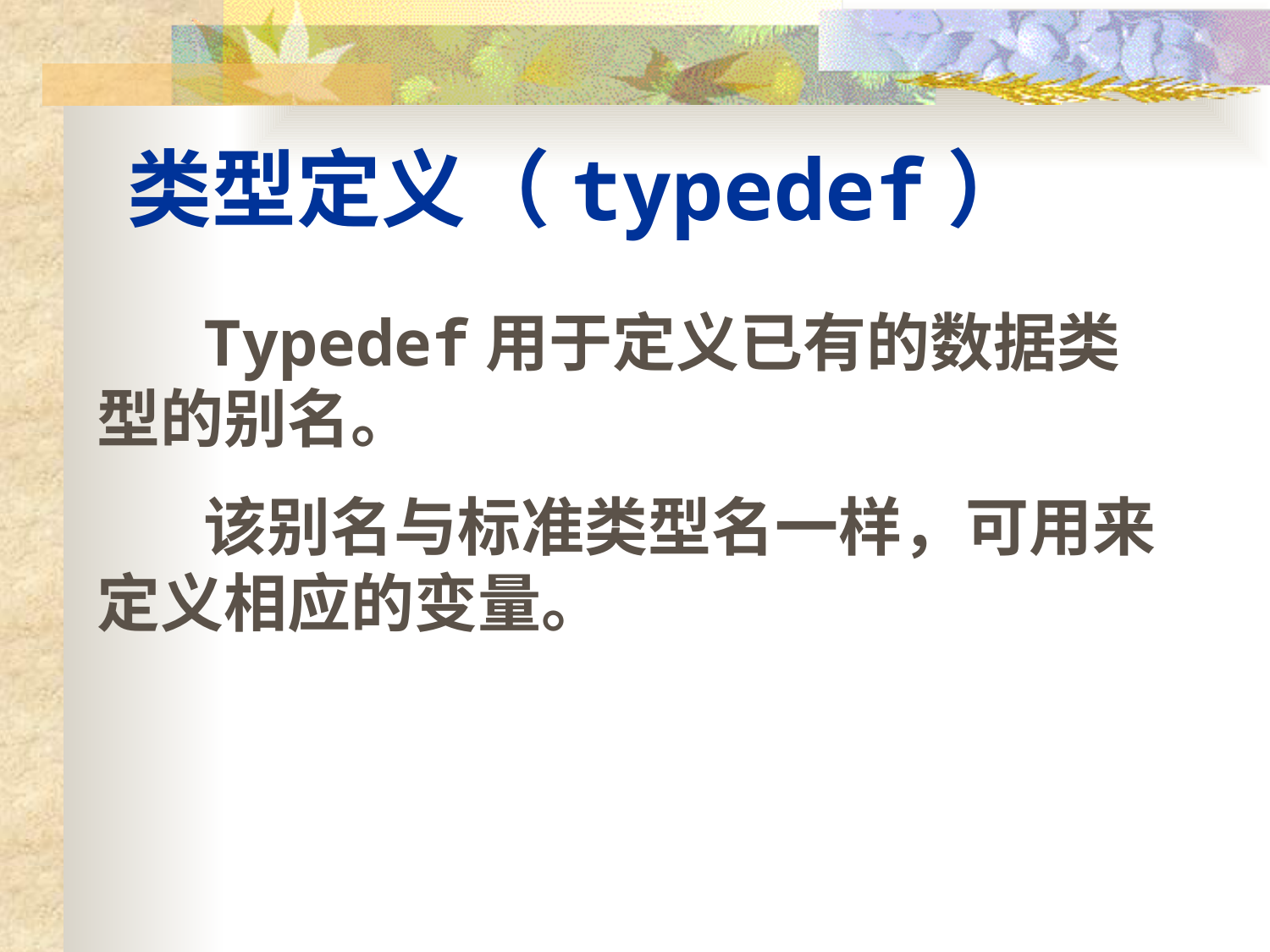

类型定义（typedef）
Typedef用于定义已有的数据类型的别名。
该别名与标准类型名一样，可用来定义相应的变量。